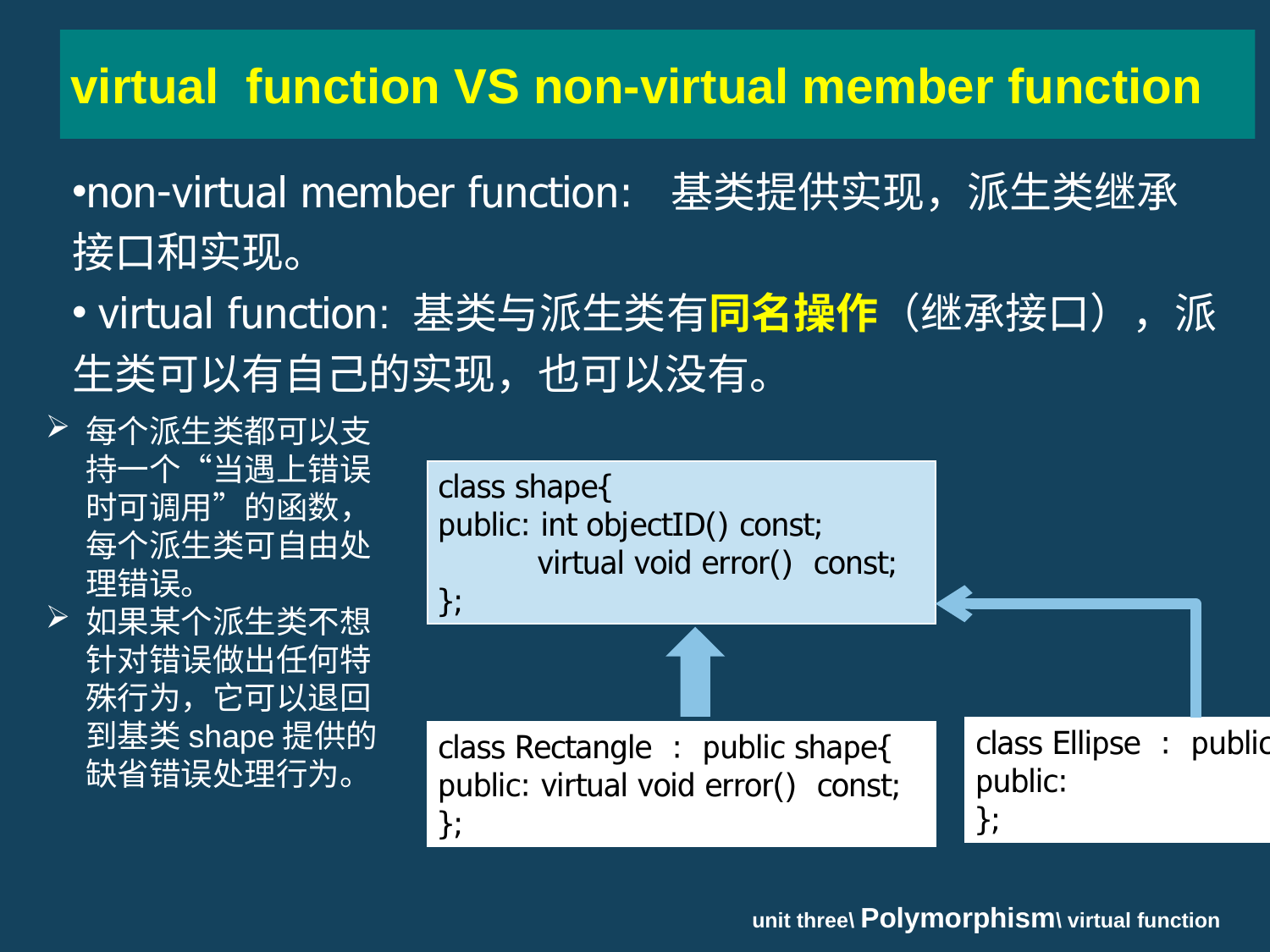

virtual  function VS non-virtual member function
non-virtual member function:  基类提供实现，派生类继承接口和实现。
 virtual function: 基类与派生类有同名操作（继承接口），派生类可以有自己的实现，也可以没有。
每个派生类都可以支持一个“当遇上错误时可调用”的函数，每个派生类可自由处理错误。
如果某个派生类不想针对错误做出任何特殊行为，它可以退回到基类shape提供的缺省错误处理行为。
class shape{
public: int objectID() const;
          virtual void error()  const;
};

class Ellipse  :  public shape{
public:
};
class Rectangle  :  public shape{
public: virtual void error()  const;
};
unit three\ Polymorphism\ virtual function